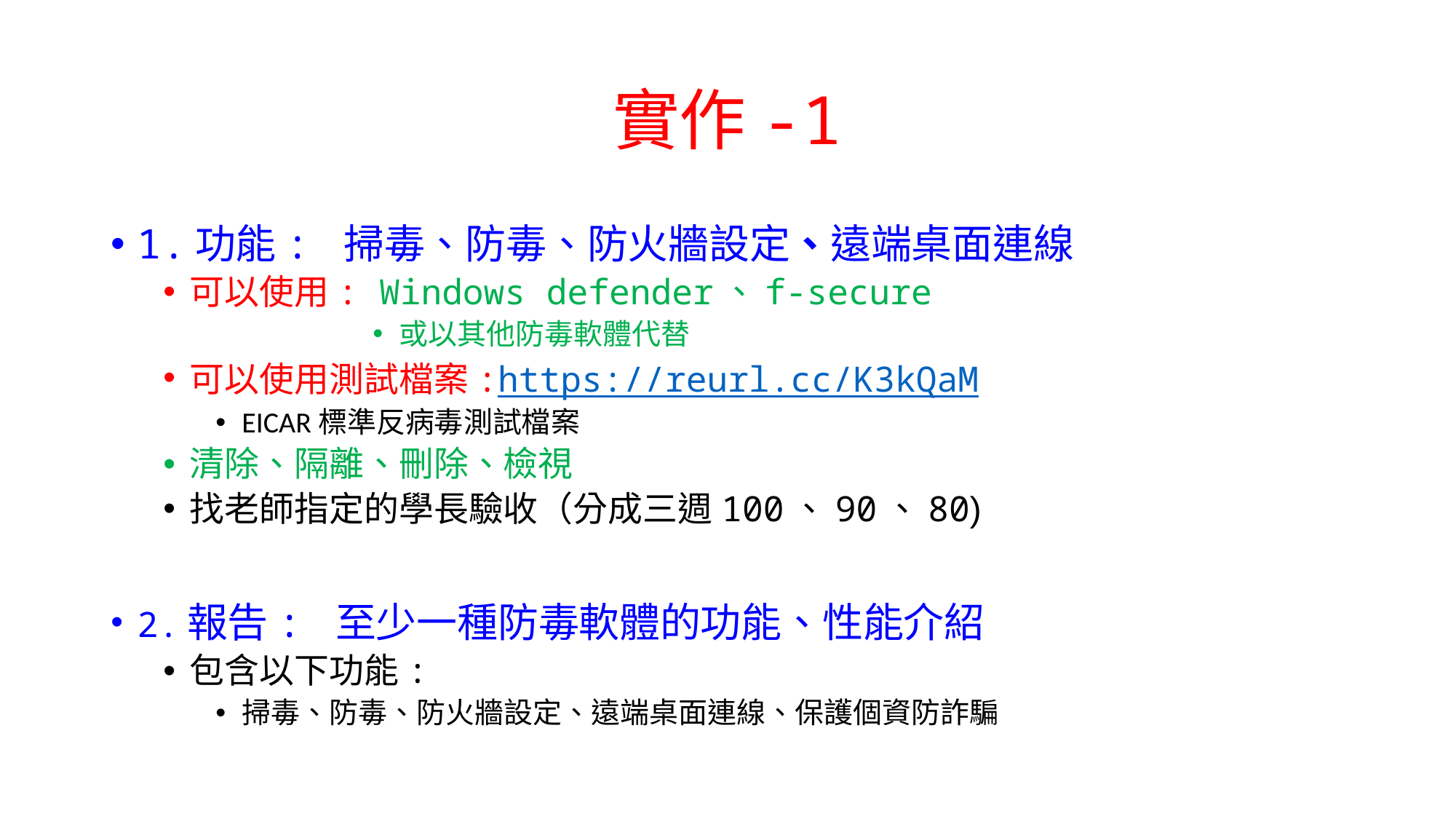

# 實作-1
1.功能: 掃毒、防毒、防火牆設定、遠端桌面連線
可以使用: Windows defender、f-secure
或以其他防毒軟體代替
可以使用測試檔案:https://reurl.cc/K3kQaM
EICAR標準反病毒測試檔案
清除、隔離、刪除、檢視
找老師指定的學長驗收（分成三週100、90、80)

2.報告: 至少一種防毒軟體的功能、性能介紹
包含以下功能:
掃毒、防毒、防火牆設定、遠端桌面連線、保護個資防詐騙